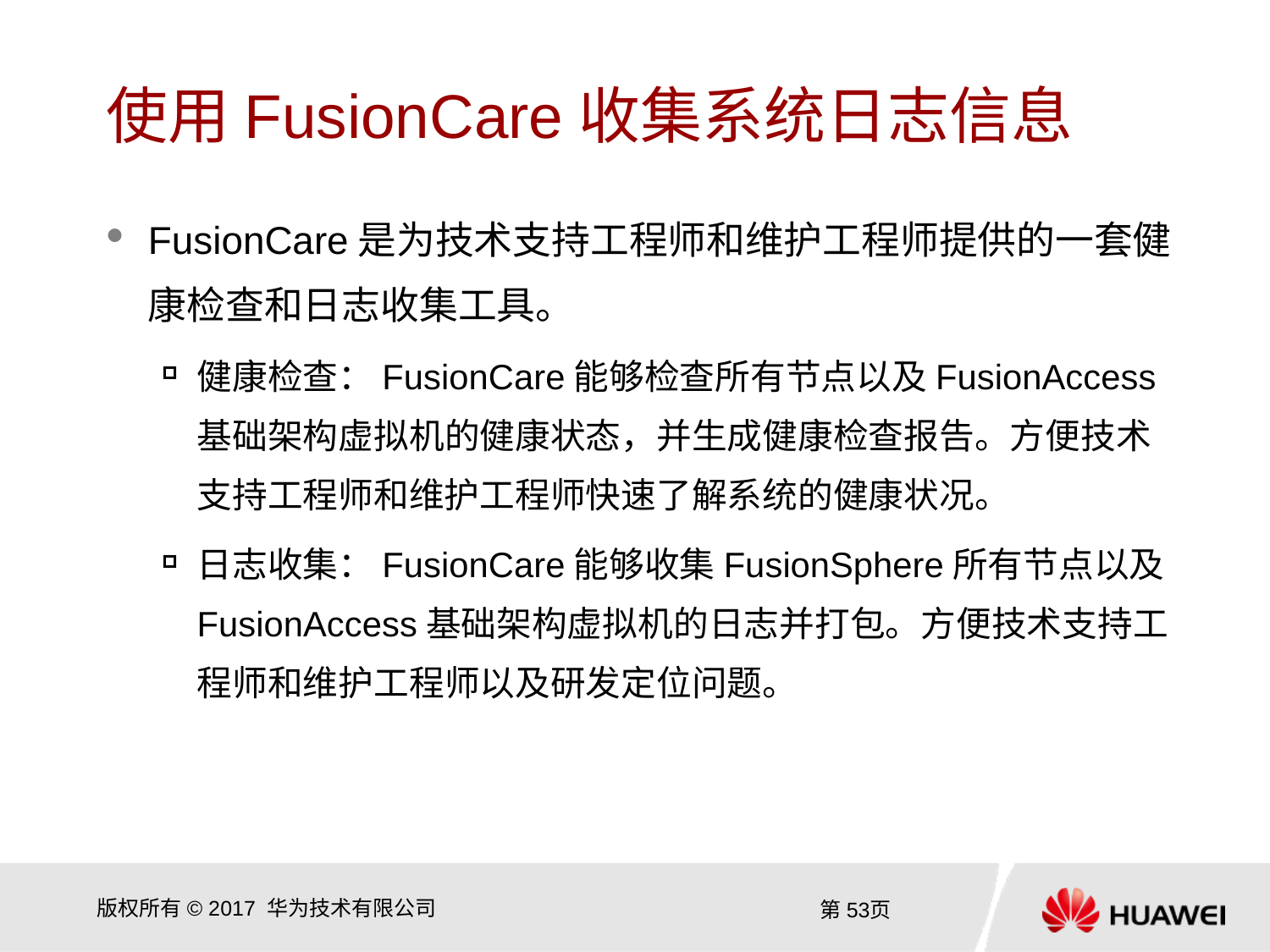

# 使用FusionCare收集系统日志信息
FusionCare是为技术支持工程师和维护工程师提供的一套健康检查和日志收集工具。
健康检查：FusionCare能够检查所有节点以及FusionAccess基础架构虚拟机的健康状态，并生成健康检查报告。方便技术支持工程师和维护工程师快速了解系统的健康状况。
日志收集：FusionCare能够收集FusionSphere所有节点以及FusionAccess基础架构虚拟机的日志并打包。方便技术支持工程师和维护工程师以及研发定位问题。